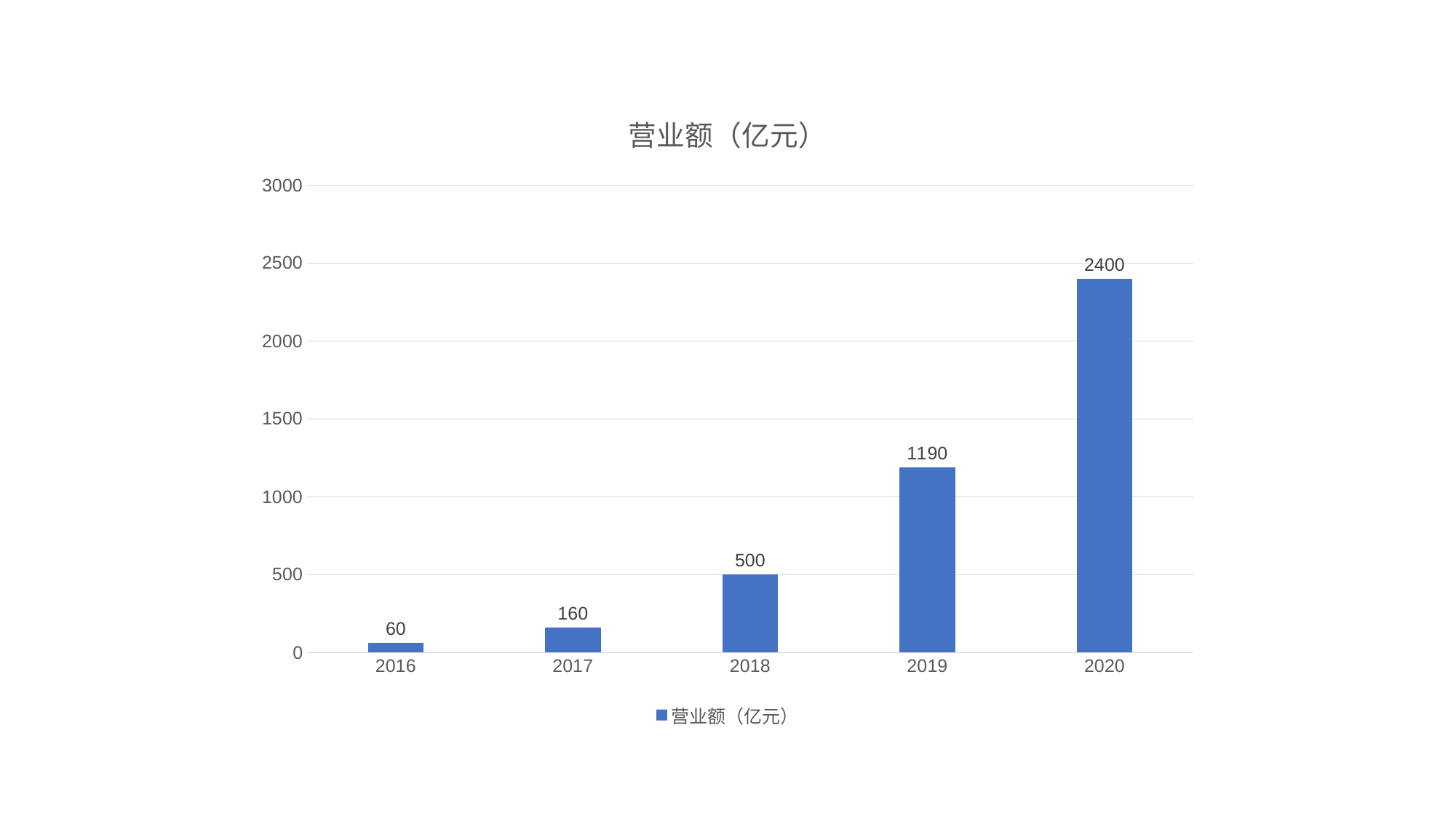

### Chart:

| Category | 营业额（亿元） |
|---|---|
| 2016 | 60.0 |
| 2017 | 160.0 |
| 2018 | 500.0 |
| 2019 | 1190.0 |
| 2020 | 2400.0 |